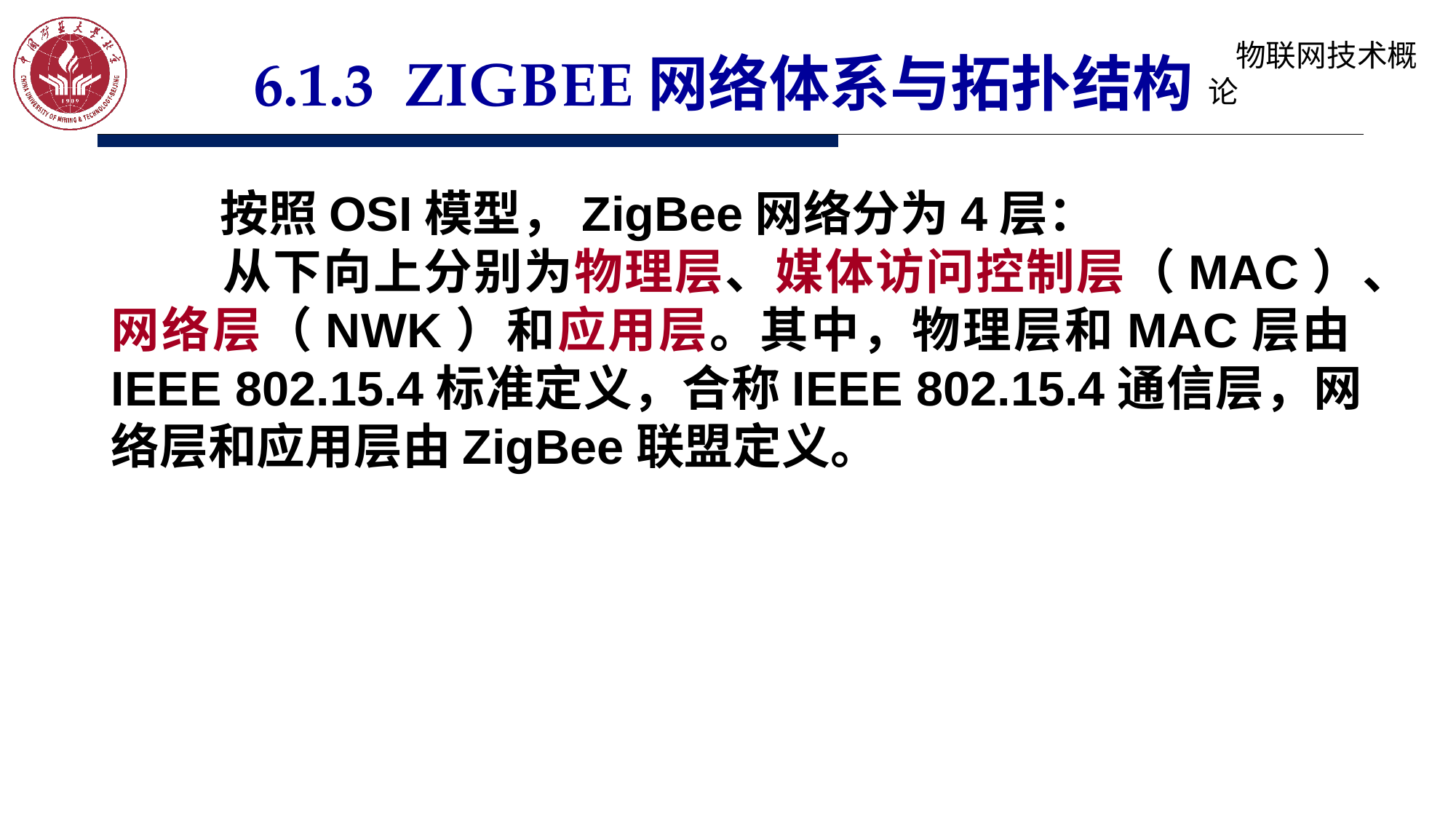

# 6.1.3  ZigBee网络体系与拓扑结构

	按照OSI模型，ZigBee网络分为4层：
 从下向上分别为物理层、媒体访问控制层（MAC）、网络层（NWK）和应用层。其中，物理层和MAC层由IEEE 802.15.4标准定义，合称IEEE 802.15.4通信层，网络层和应用层由ZigBee联盟定义。